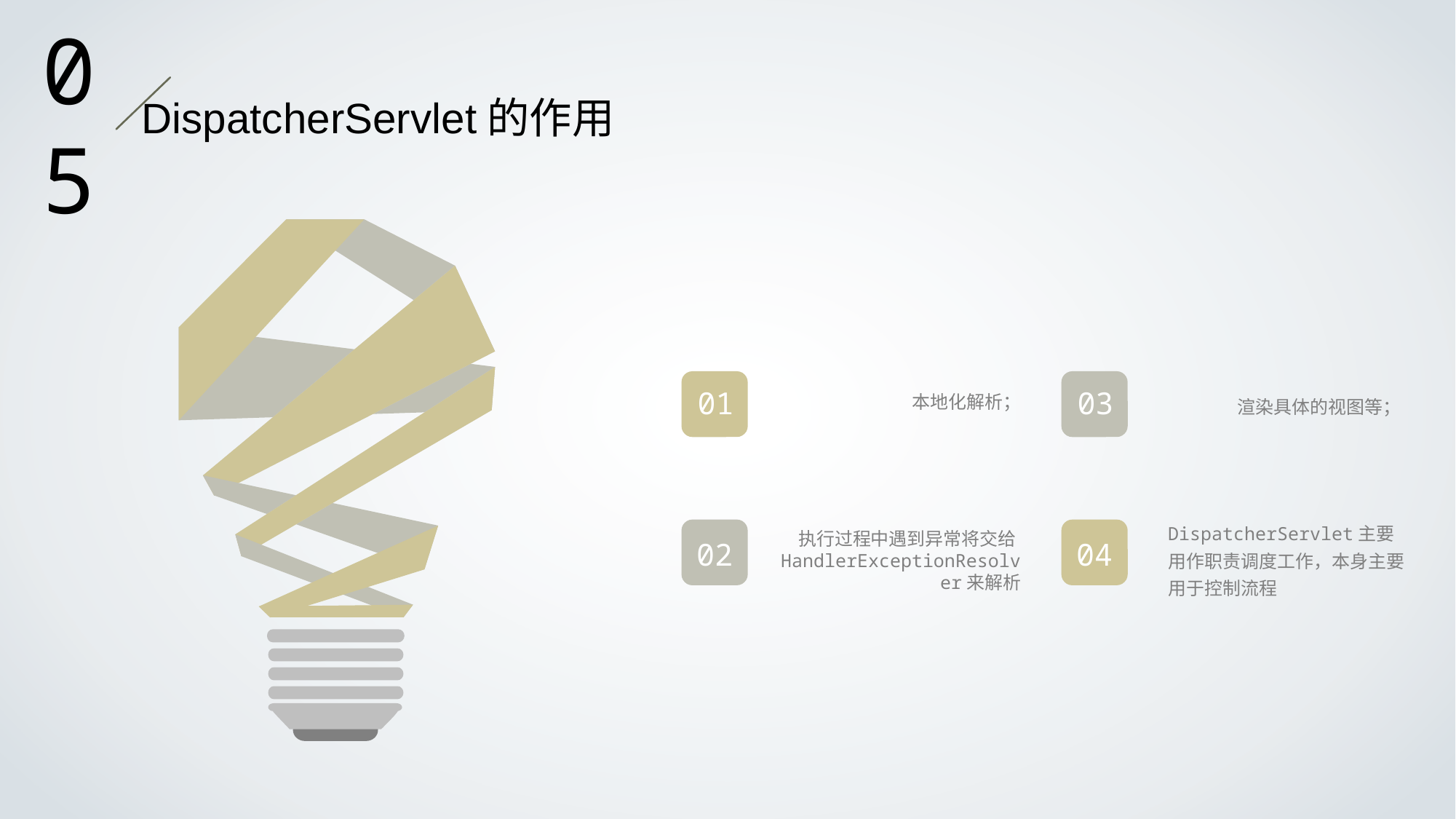

05
DispatcherServlet的作用

01
03
本地化解析；
渲染具体的视图等；
DispatcherServlet主要用作职责调度工作，本身主要用于控制流程

执行过程中遇到异常将交给HandlerExceptionResolver来解析
02
04